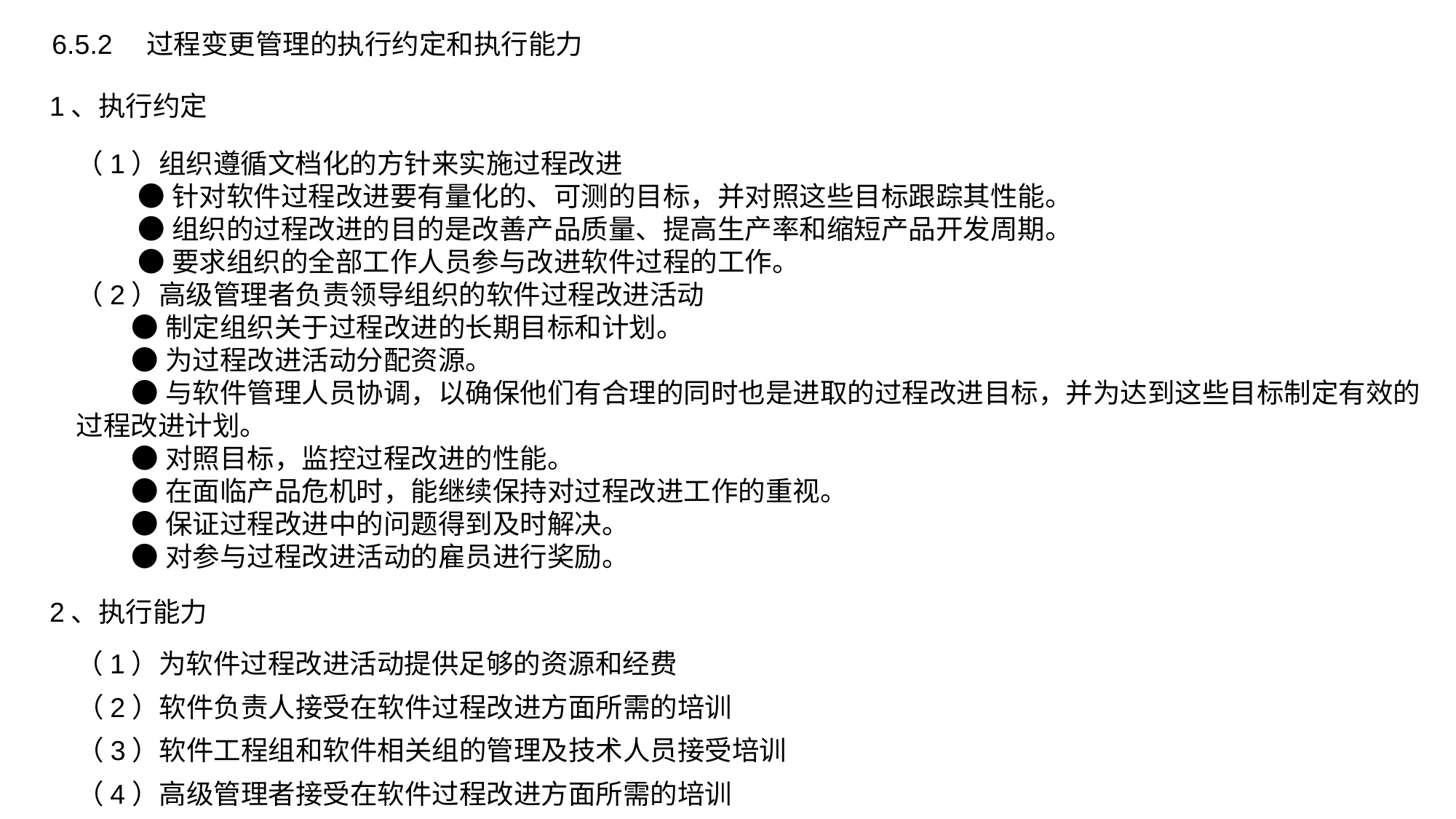

6.5.2　过程变更管理的执行约定和执行能力
1、执行约定
（1）组织遵循文档化的方针来实施过程改进
          ●针对软件过程改进要有量化的、可测的目标，并对照这些目标跟踪其性能。
          ●组织的过程改进的目的是改善产品质量、提高生产率和缩短产品开发周期。
          ●要求组织的全部工作人员参与改进软件过程的工作。
（2）高级管理者负责领导组织的软件过程改进活动
         ●制定组织关于过程改进的长期目标和计划。
         ●为过程改进活动分配资源。
         ●与软件管理人员协调，以确保他们有合理的同时也是进取的过程改进目标，并为达到这些目标制定有效的过程改进计划。
         ●对照目标，监控过程改进的性能。
         ●在面临产品危机时，能继续保持对过程改进工作的重视。
         ●保证过程改进中的问题得到及时解决。
         ●对参与过程改进活动的雇员进行奖励。
2、执行能力
（1）为软件过程改进活动提供足够的资源和经费
（2）软件负责人接受在软件过程改进方面所需的培训
（3）软件工程组和软件相关组的管理及技术人员接受培训
（4）高级管理者接受在软件过程改进方面所需的培训